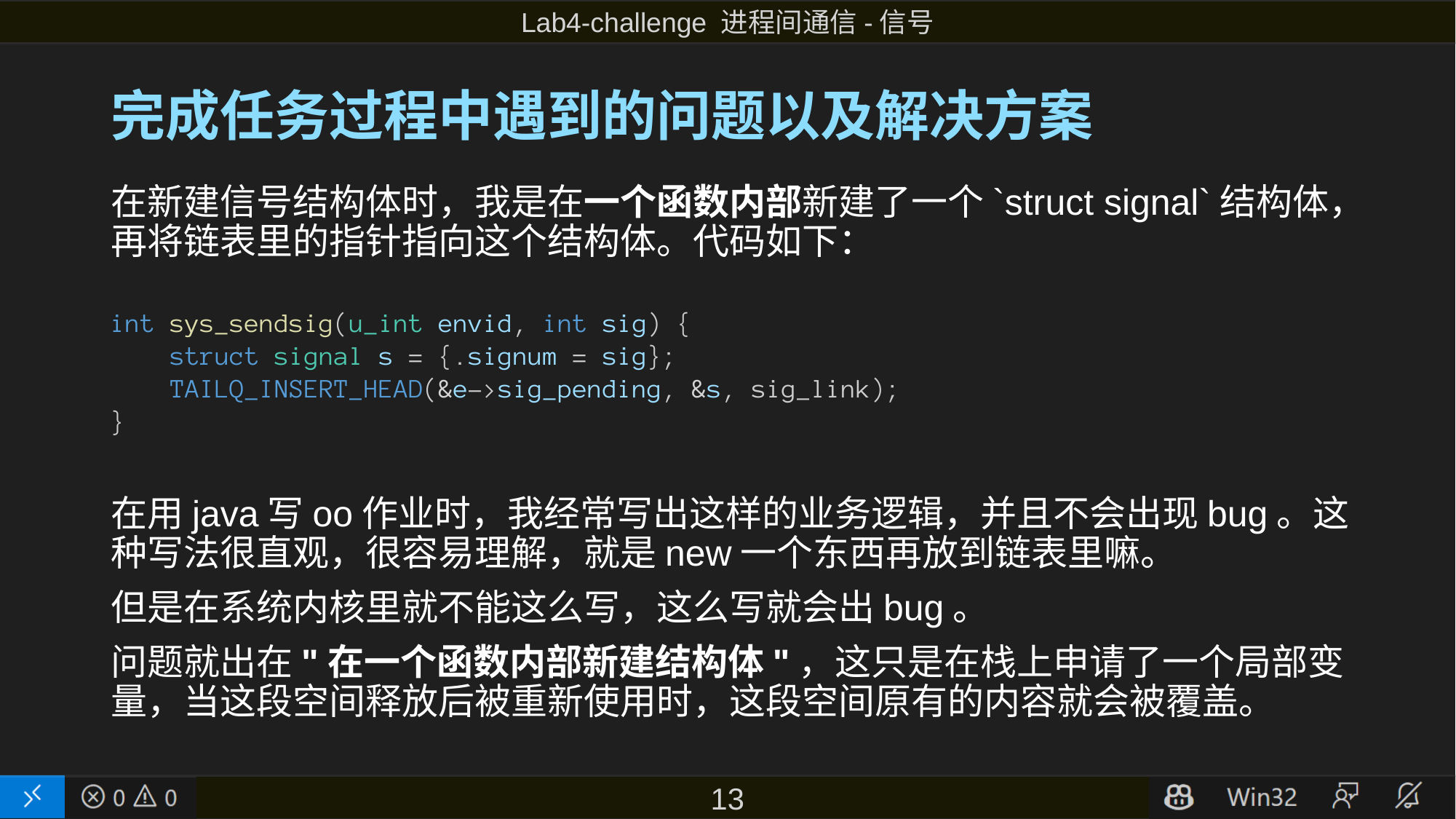

# 完成任务过程中遇到的问题以及解决方案
在新建信号结构体时，我是在一个函数内部新建了一个`struct signal`结构体，再将链表里的指针指向这个结构体。代码如下：

在用java写oo作业时，我经常写出这样的业务逻辑，并且不会出现bug。这种写法很直观，很容易理解，就是new一个东西再放到链表里嘛。
但是在系统内核里就不能这么写，这么写就会出bug。
问题就出在"在一个函数内部新建结构体"，这只是在栈上申请了一个局部变量，当这段空间释放后被重新使用时，这段空间原有的内容就会被覆盖。
int sys_sendsig(u_int envid, int sig) {
    struct signal s = {.signum = sig};
    TAILQ_INSERT_HEAD(&e->sig_pending, &s, sig_link);
}
13